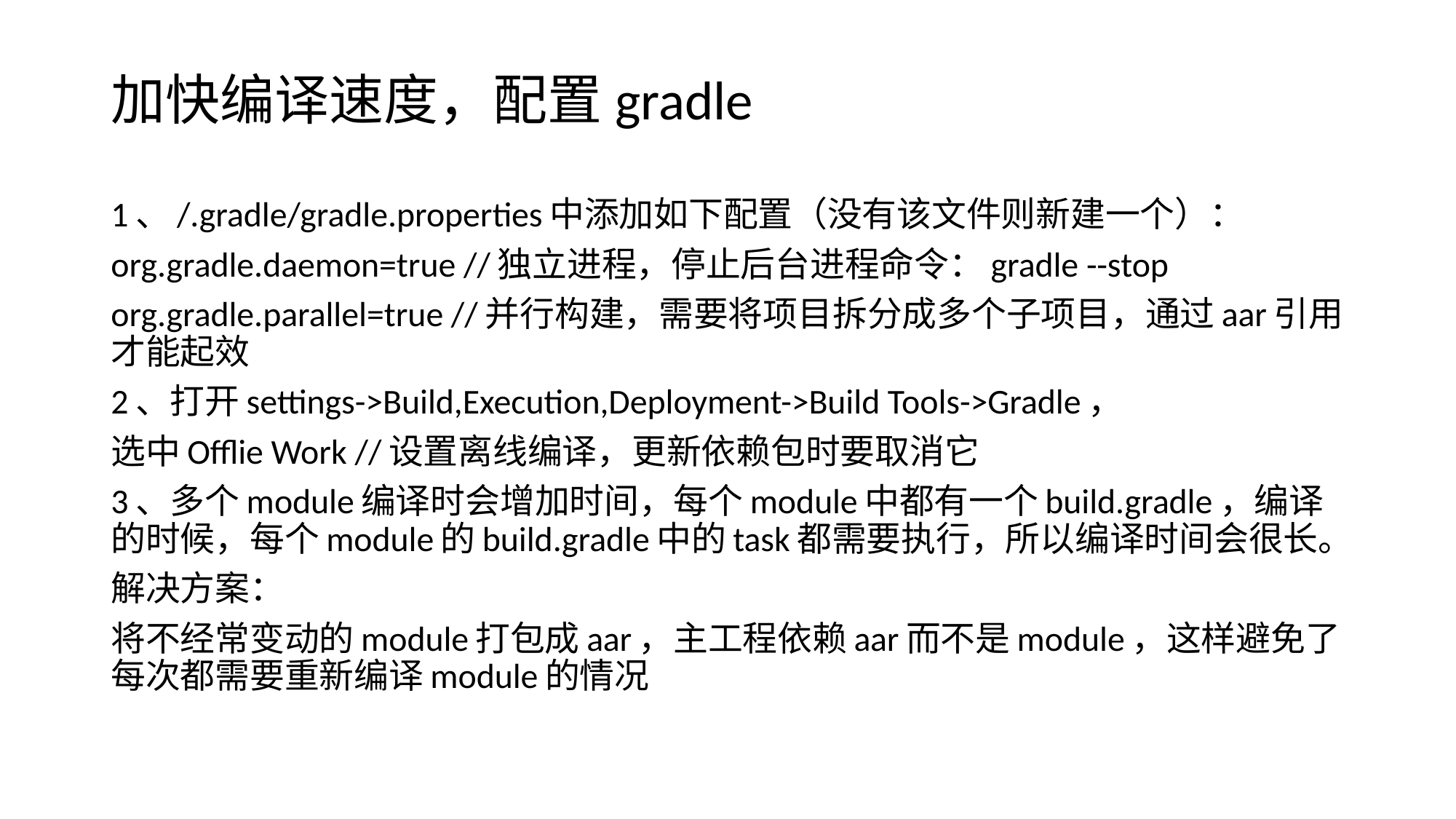

# 加快编译速度，配置gradle
1、/.gradle/gradle.properties中添加如下配置（没有该文件则新建一个）：
org.gradle.daemon=true //独立进程，停止后台进程命令：gradle --stop
org.gradle.parallel=true //并行构建，需要将项目拆分成多个子项目，通过aar引用才能起效
2、打开settings->Build,Execution,Deployment->Build Tools->Gradle，
选中Offlie Work //设置离线编译，更新依赖包时要取消它
3、多个module编译时会增加时间，每个module中都有一个build.gradle，编译的时候，每个module的build.gradle中的task都需要执行，所以编译时间会很长。
解决方案：
将不经常变动的module打包成aar，主工程依赖aar而不是module，这样避免了每次都需要重新编译module的情况